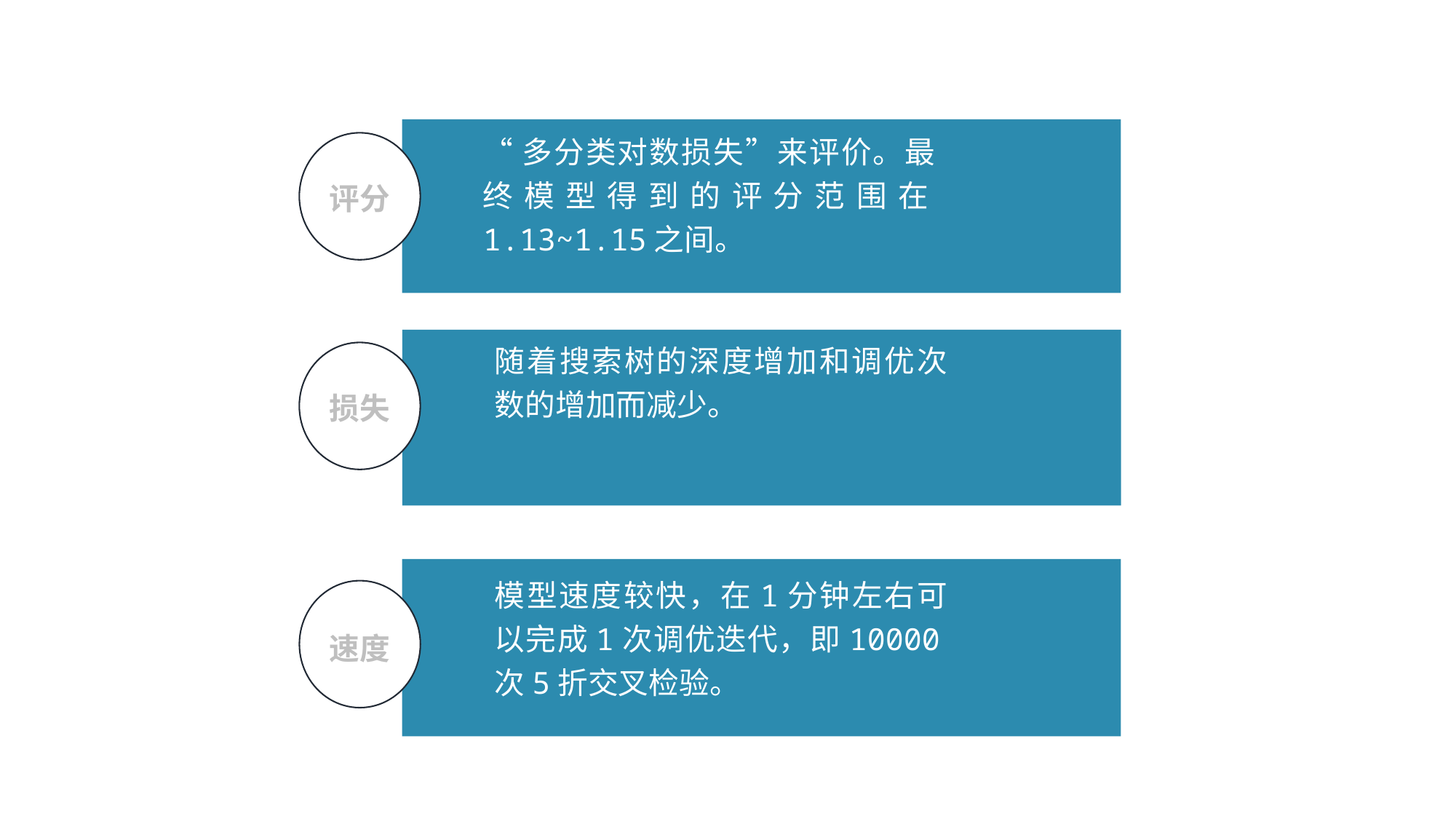

“多分类对数损失”来评价。最终模型得到的评分范围在1.13~1.15之间。
评分
随着搜索树的深度增加和调优次数的增加而减少。
损失
模型速度较快，在1分钟左右可以完成1次调优迭代，即10000次5折交叉检验。
速度